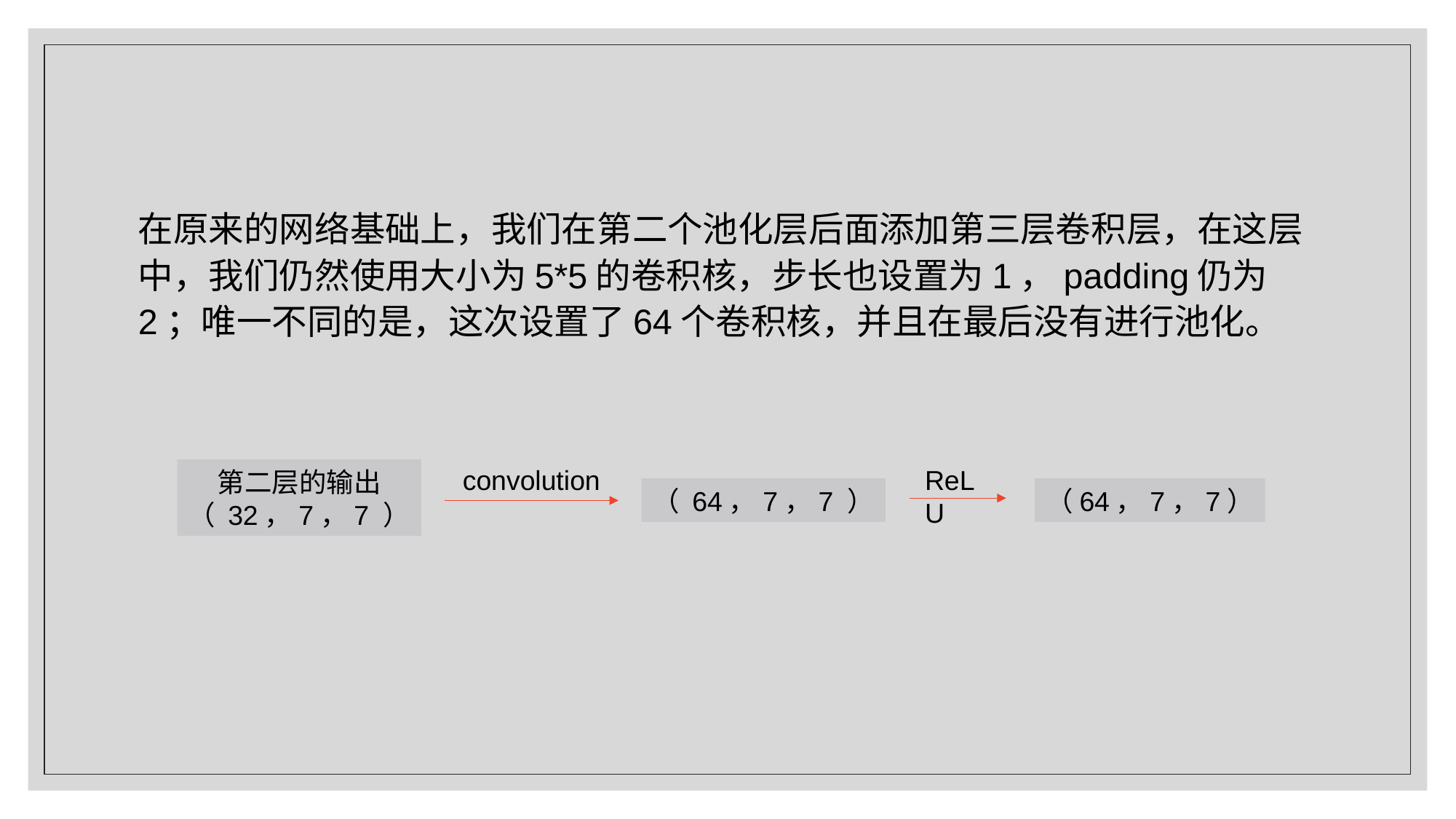

在原来的网络基础上，我们在第二个池化层后面添加第三层卷积层，在这层中，我们仍然使用大小为5*5的卷积核，步长也设置为1，padding仍为2；唯一不同的是，这次设置了64个卷积核，并且在最后没有进行池化。
convolution
ReLU
第二层的输出
（ 32，7，7 ）
（ 64，7，7 ）
（64，7，7）